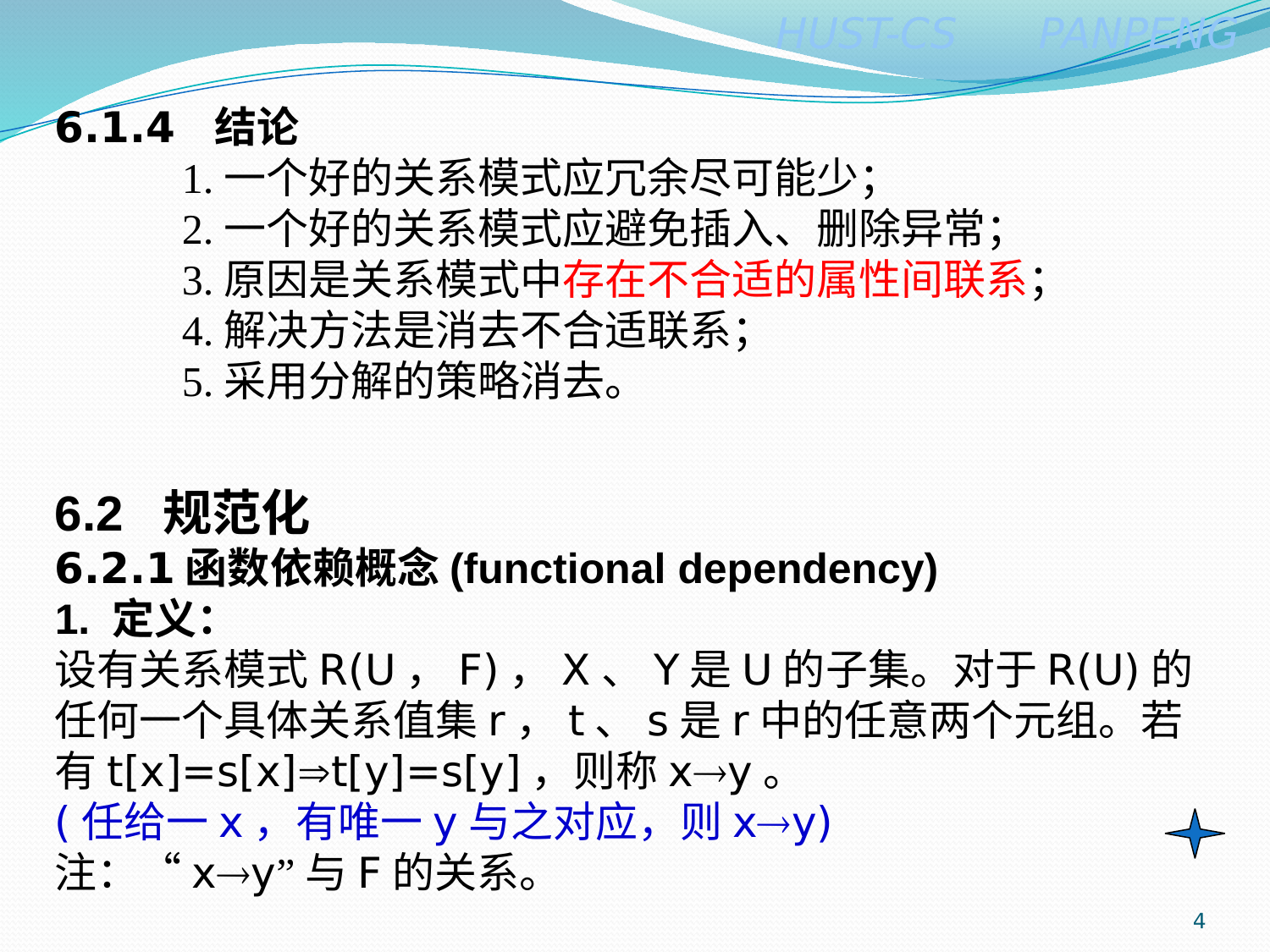

6.1.4  结论
	1.一个好的关系模式应冗余尽可能少；
	2.一个好的关系模式应避免插入、删除异常；
	3.原因是关系模式中存在不合适的属性间联系；
	4.解决方法是消去不合适联系；
	5.采用分解的策略消去。

6.2  规范化
6.2.1函数依赖概念(functional dependency)
1. 定义：
设有关系模式R(U，F)，X、Y是U的子集。对于R(U)的任何一个具体关系值集r，t、s是r中的任意两个元组。若有t[x]=s[x]⇒t[y]=s[y]，则称x→y。
(任给一x，有唯一y与之对应，则x→y)
注：“x→y”与F的关系。

4